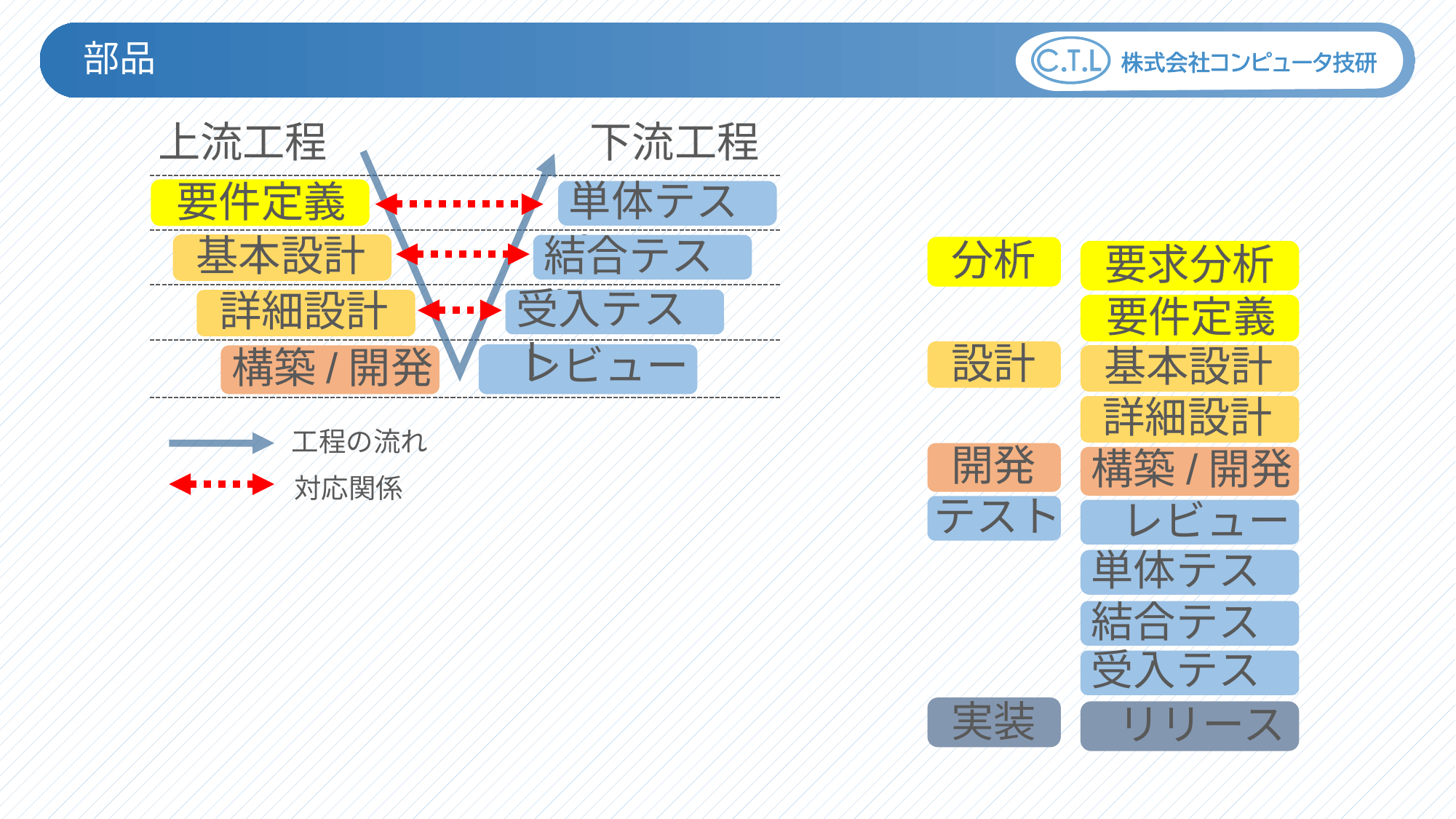

部品
上流工程
下流工程

単体テスト

要件定義

基本設計

結合テスト

受入テスト

詳細設計

レビュー

構築/開発

工程の流れ
対応関係
分析

要求分析

要件定義

設計

基本設計

詳細設計

開発

構築/開発

テスト

レビュー

単体テスト

結合テスト

受入テスト

実装

リリース